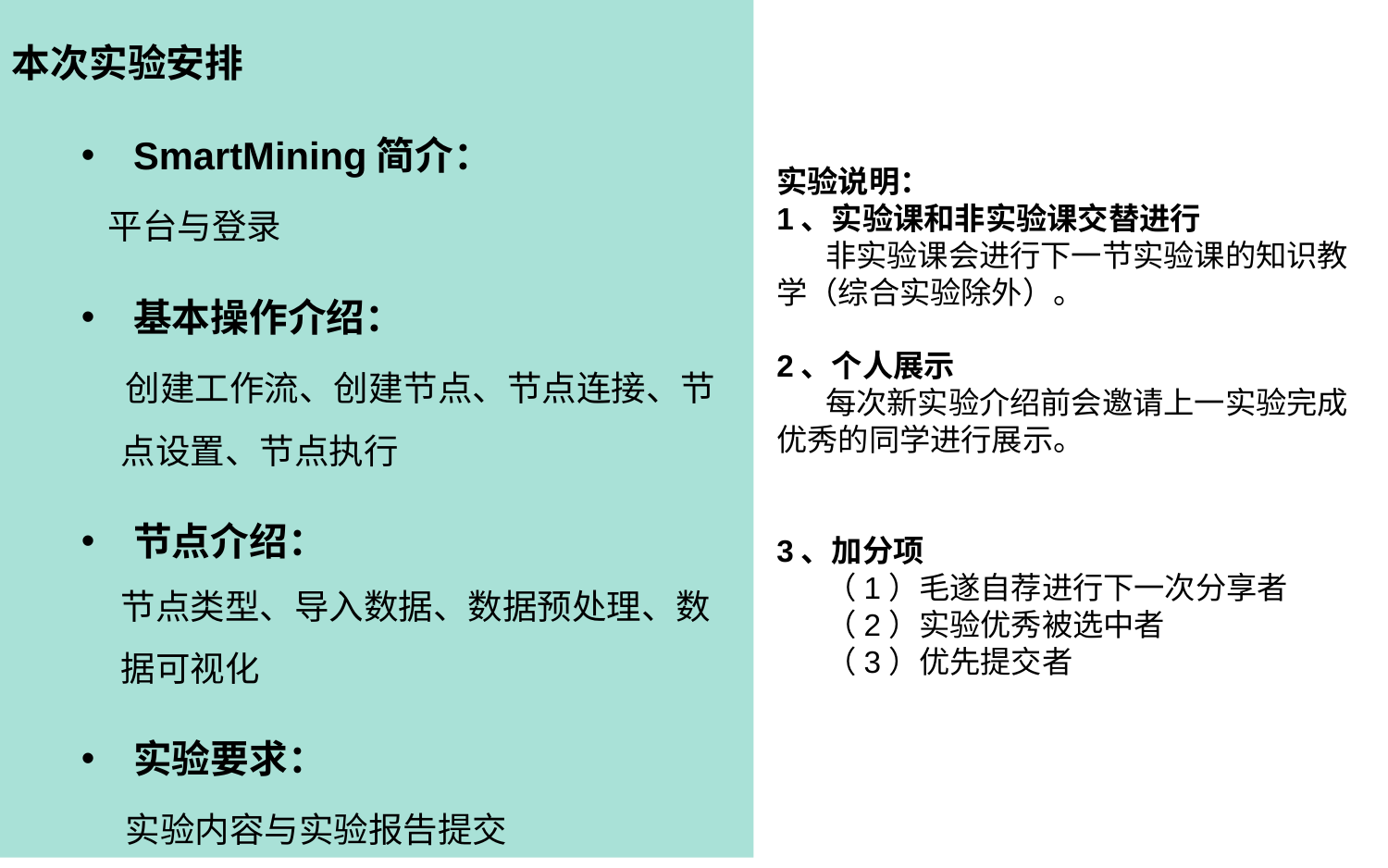

本次实验安排
SmartMining简介：
  平台与登录
基本操作介绍：
    创建工作流、创建节点、节点连接、节
    点设置、节点执行
节点介绍：
    节点类型、导入数据、数据预处理、数
    据可视化
实验要求：
    实验内容与实验报告提交
实验说明：
1、实验课和非实验课交替进行
      非实验课会进行下一节实验课的知识教学（综合实验除外）。

2、个人展示
      每次新实验介绍前会邀请上一实验完成优秀的同学进行展示。

3、加分项
      （1）毛遂自荐进行下一次分享者
      （2）实验优秀被选中者
      （3）优先提交者